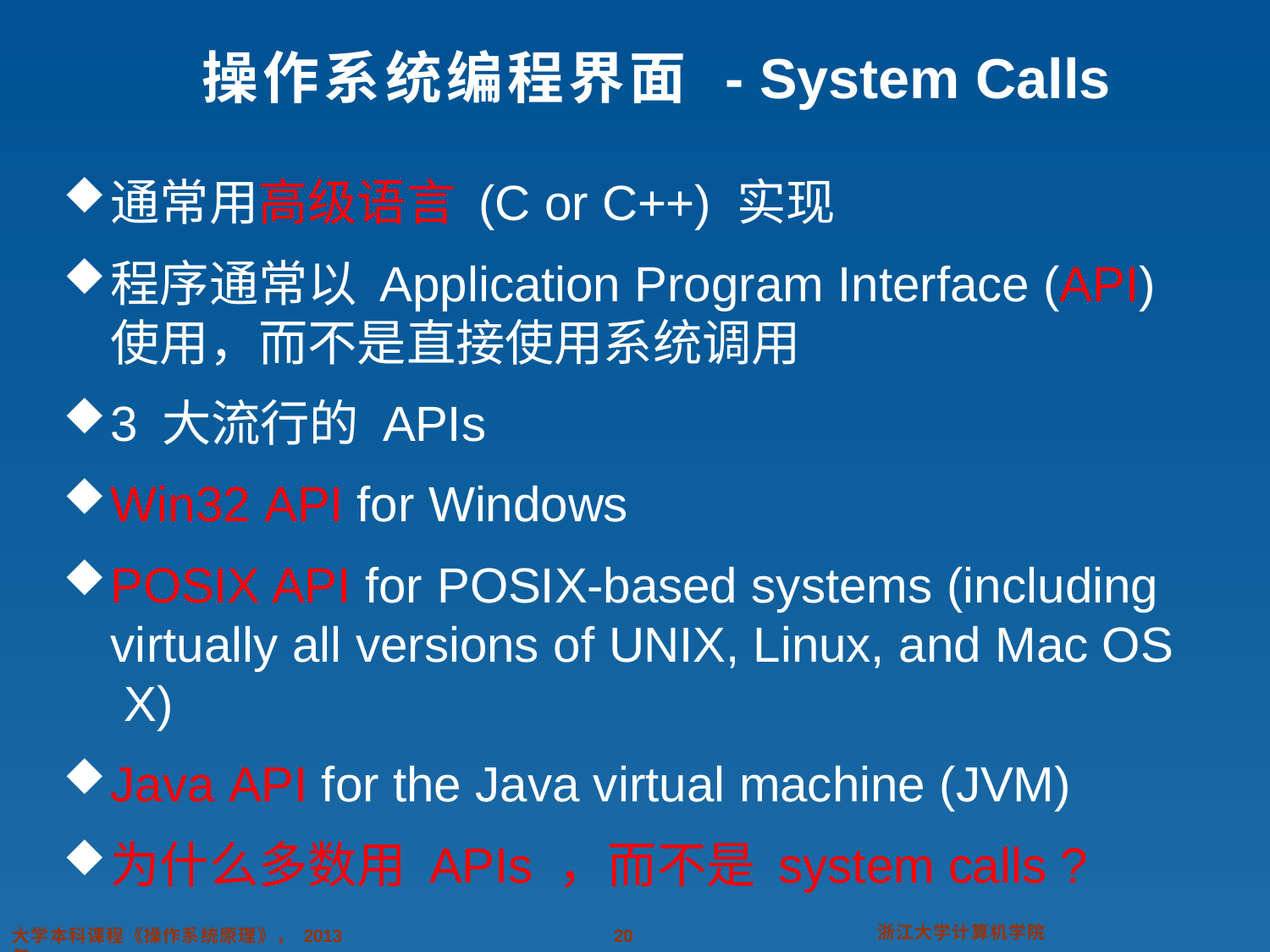

# 操作系统编程界面	- System Calls
通常用高级语言 (C or C++) 实现
程序通常以 Application Program Interface (API)
使用，而不是直接使用系统调用
3	大流行的APIs
Win32 API for Windows
POSIX API for POSIX-based systems (including  virtually all versions of UNIX, Linux, and Mac OS  X)
Java API for the Java virtual machine (JVM)
为什么多数用 APIs ，而不是 system calls ?
浙江大学计算机学院
大学本科课程《操作系统原理》， 2013 年
20